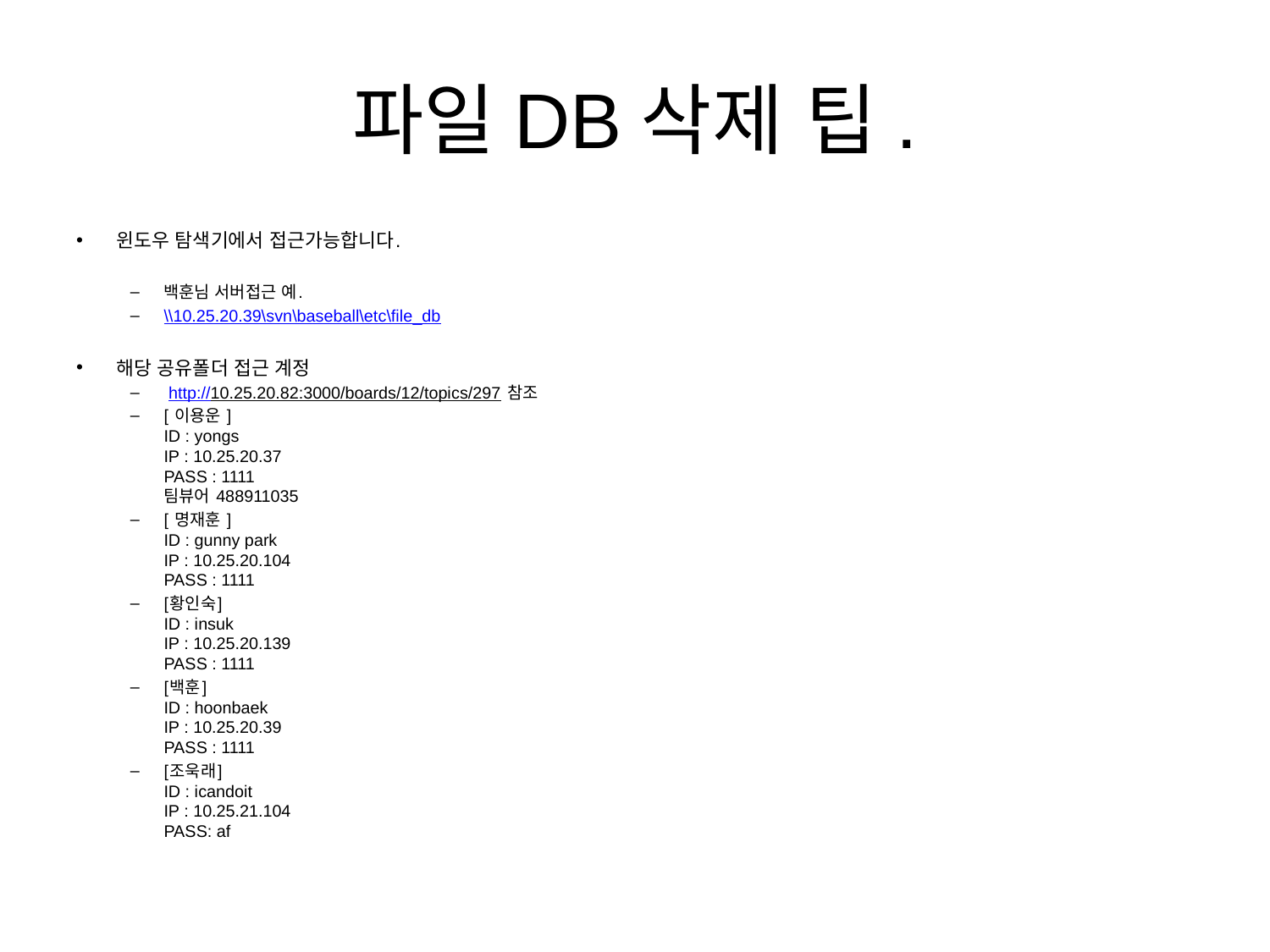

# 파일DB삭제 팁.
윈도우 탐색기에서 접근가능합니다.

백훈님 서버접근 예.
\\10.25.20.39\svn\baseball\etc\file_db

해당 공유폴더 접근 계정
 http://10.25.20.82:3000/boards/12/topics/297 참조
[ 이용운 ]
ID : yongs
IP : 10.25.20.37
PASS : 1111
팀뷰어 488911035
[ 명재훈 ]
ID : gunny park
IP : 10.25.20.104
PASS : 1111
[황인숙]
ID : insuk
IP : 10.25.20.139
PASS : 1111
[백훈]
ID : hoonbaek
IP : 10.25.20.39
PASS : 1111
[조욱래]
ID : icandoit
IP : 10.25.21.104
PASS: af